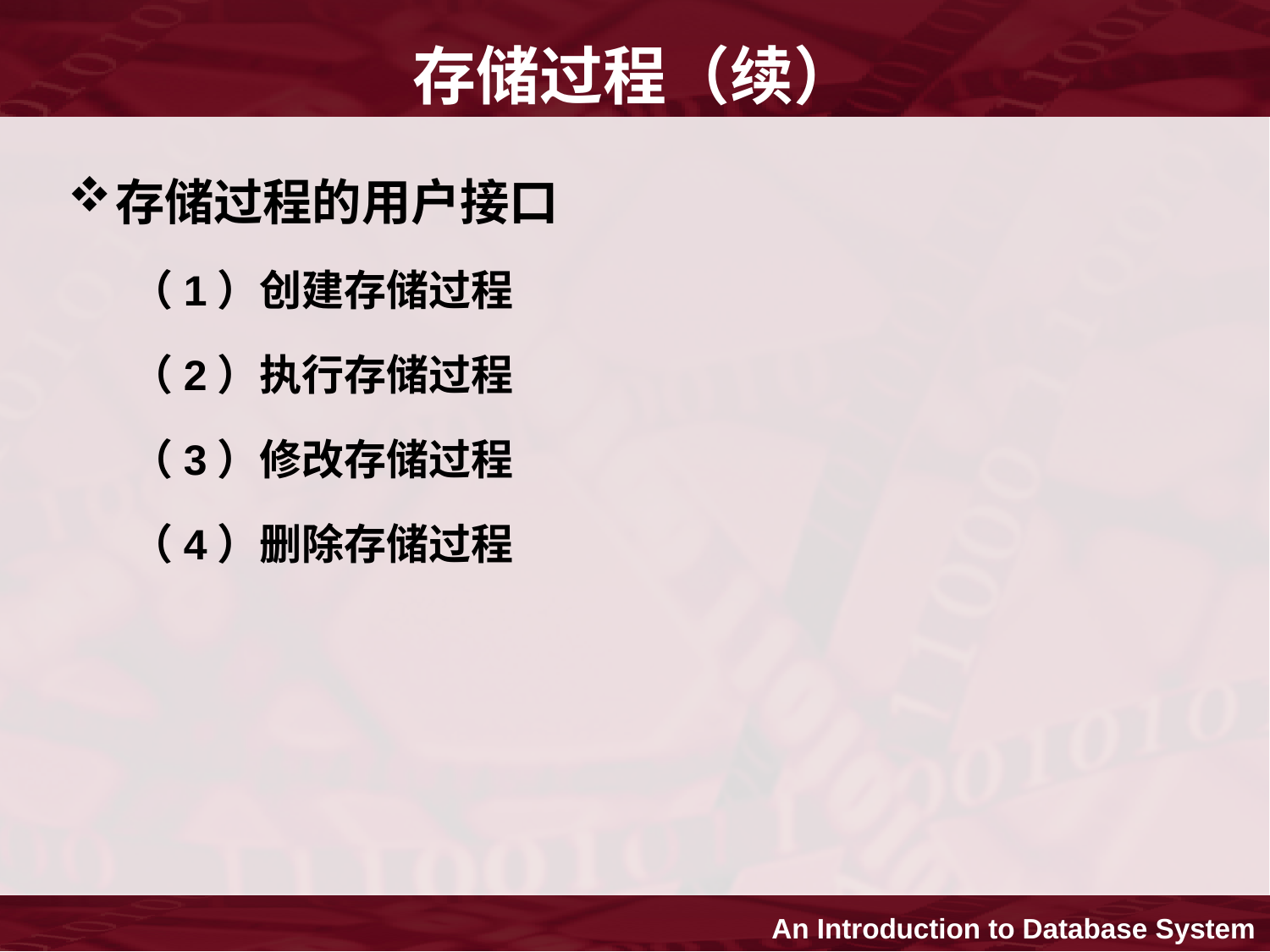

存储过程的用户接口
（1）创建存储过程
（2）执行存储过程
（3）修改存储过程
（4）删除存储过程

# 存储过程（续）